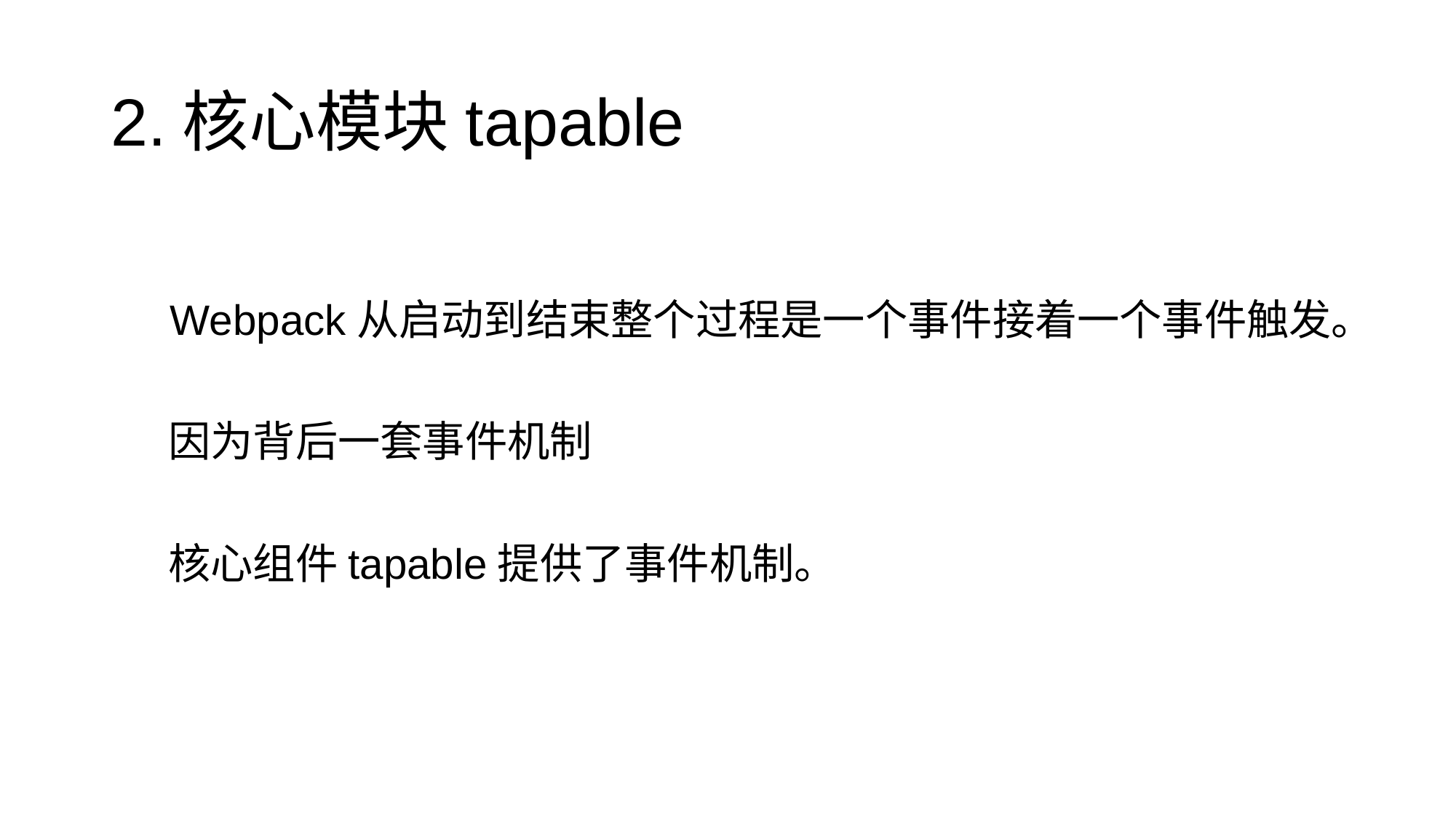

# 2.核心模块tapable
     Webpack从启动到结束整个过程是一个事件接着一个事件触发。

     因为背后一套事件机制

     核心组件tapable提供了事件机制。